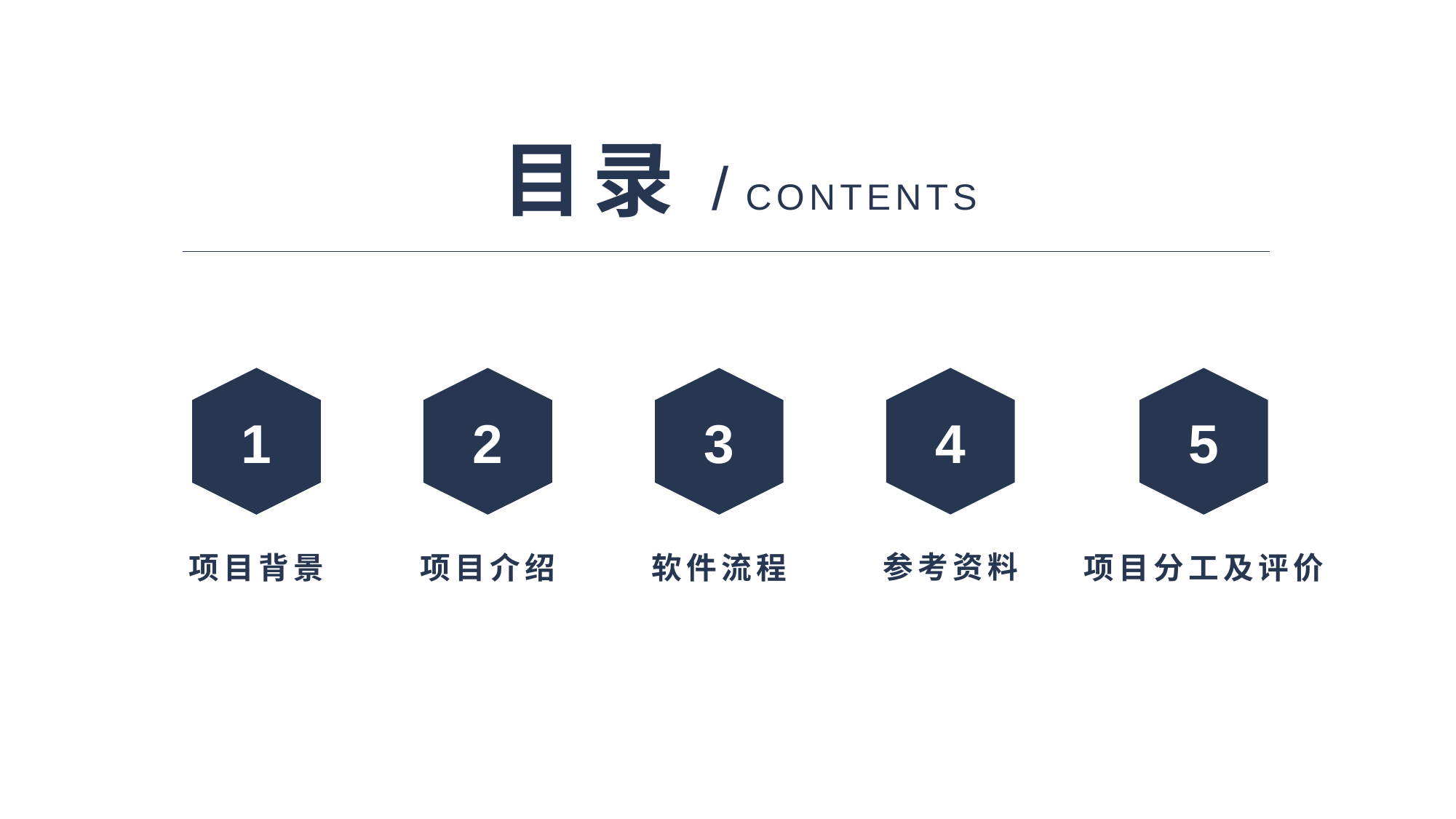

目录 / CONTENTS
1
项目背景
2
项目介绍
5
项目分工及评价
4
参考资料
3
软件流程